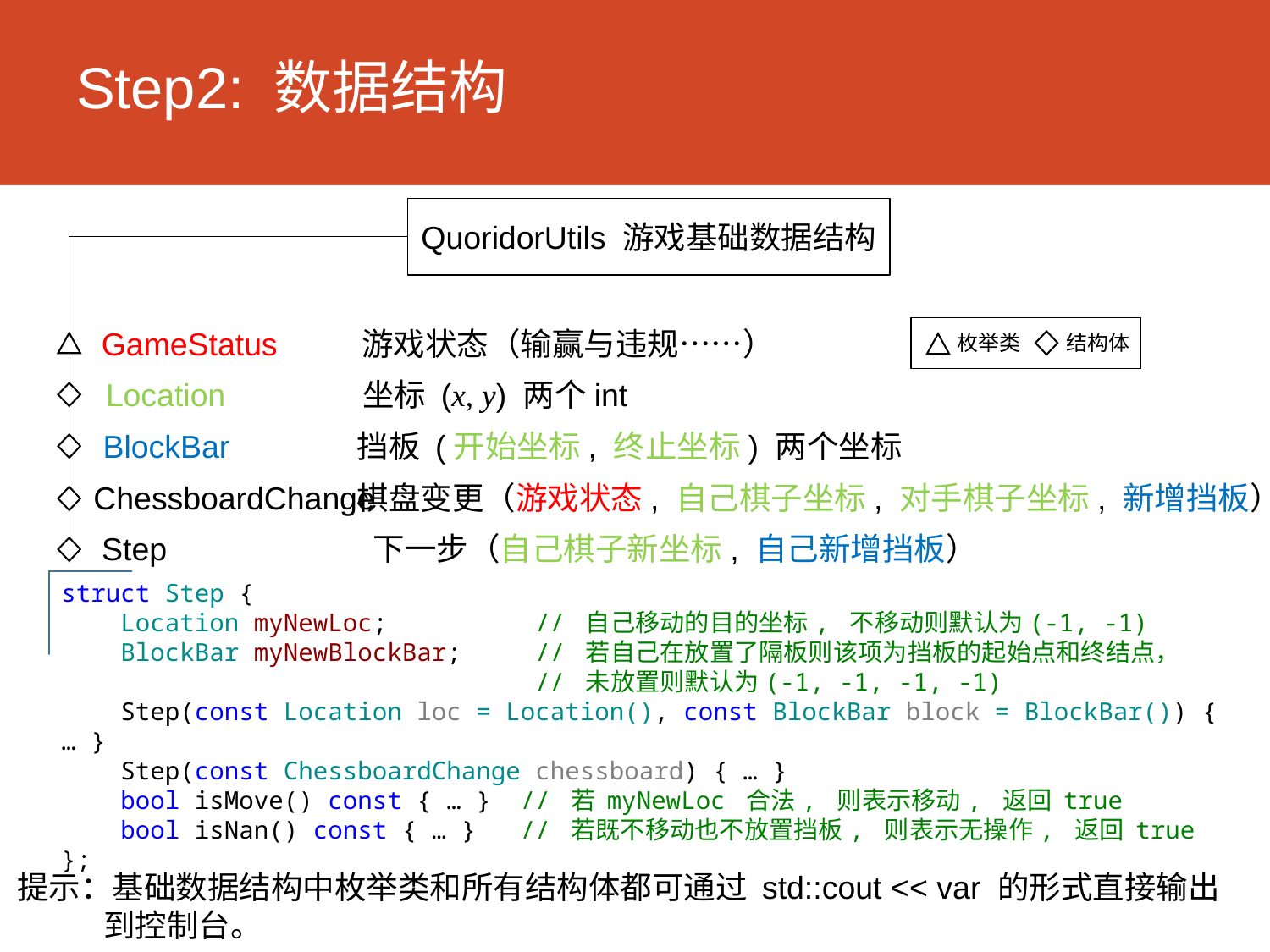

Step2: 数据结构
QuoridorUtils 游戏基础数据结构

枚举类
结构体

GameStatus
游戏状态（输赢与违规……）

Location
坐标 (x, y) 两个int

BlockBar
挡板 (开始坐标, 终止坐标) 两个坐标

ChessboardChange
棋盘变更（游戏状态, 自己棋子坐标, 对手棋子坐标, 新增挡板）

Step
下一步（自己棋子新坐标, 自己新增挡板）

struct Step {
    Location myNewLoc;          // 自己移动的目的坐标, 不移动则默认为(-1, -1)
    BlockBar myNewBlockBar;     // 若自己在放置了隔板则该项为挡板的起始点和终结点，
                                // 未放置则默认为(-1, -1, -1, -1)
    Step(const Location loc = Location(), const BlockBar block = BlockBar()) { … }
    Step(const ChessboardChange chessboard) { … }
    bool isMove() const { … }  // 若 myNewLoc 合法, 则表示移动, 返回 true
    bool isNan() const { … }   // 若既不移动也不放置挡板, 则表示无操作, 返回 true
};
提示：基础数据结构中枚举类和所有结构体都可通过 std::cout << var 的形式直接输出
           到控制台。